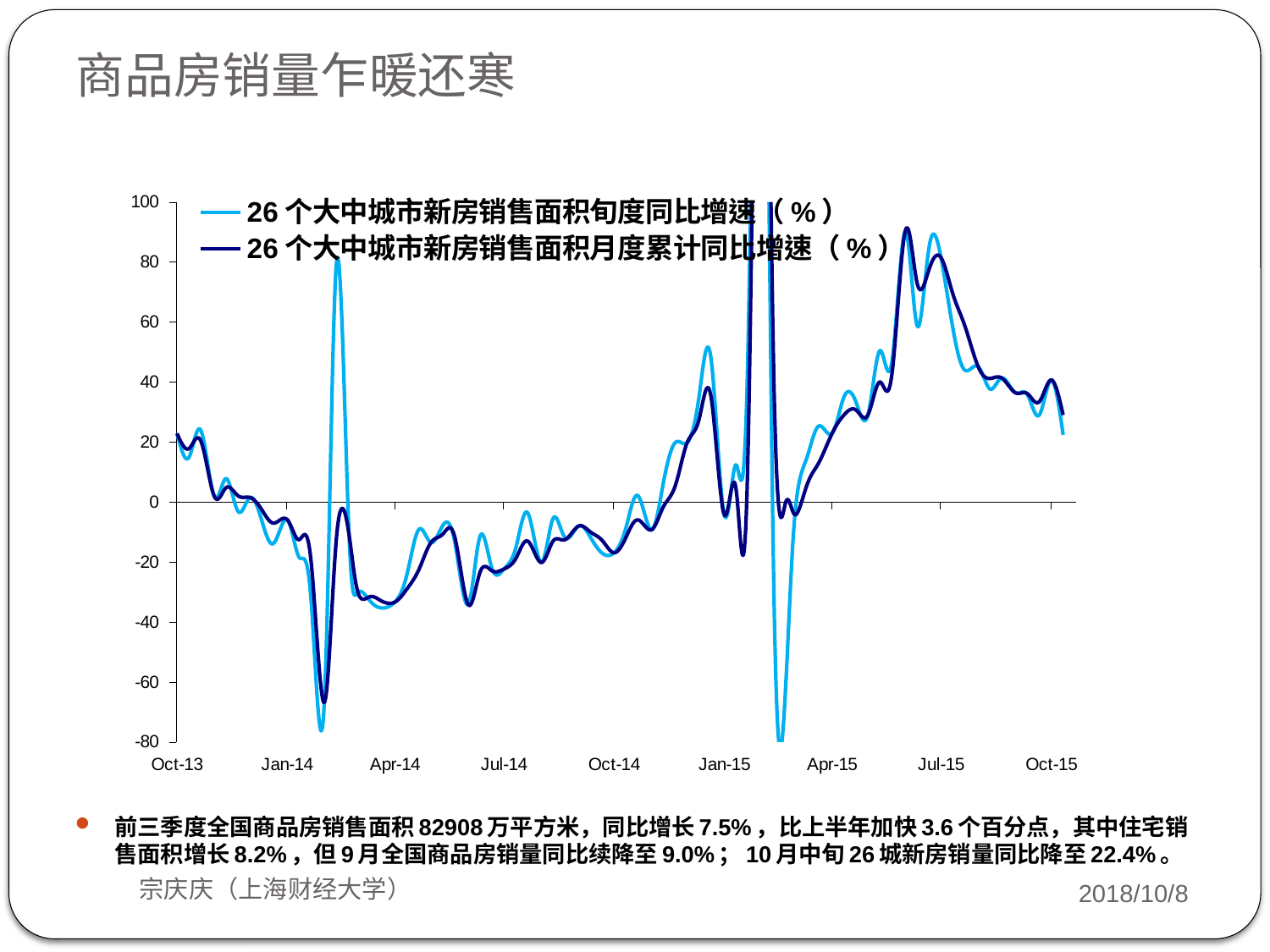

# 商品房销量乍暖还寒

### Chart

| Category | 26个大中城市新房销售面积旬度同比增速（%） | 26个大中城市新房销售面积月度累计同比增速（%） |
|---|---|---|
| 41548 | 22.84663838672946 | 22.84663838672946 |
| 41558 | 14.9208596931163 | 17.83505750555453 |
| 41568 | 23.843068242075383 | 20.27001846007549 |
| 41579 | 2.0234099066093414 | 2.0234099066093414 |
| 41589 | 7.8431754417164345 | 4.8100322507182245 |
| 41599 | -3.1465013672881 | 2.0674117027363588 |
| 41609 | 1.4949687986243745 | 1.4949687986243745 |
| 41619 | -6.464584354358331 | -2.6978536681992793 |
| 41629 | -13.644234242745434 | -7.03093929162223 |
| 41640 | -5.8741225356355455 | -5.8741225356355455 |
| 41650 | -18.436639800973854 | -12.528875785794986 |
| 41660 | -32.98602588641014 | -19.970895335407988 |
| 41671 | -66.83380148157876 | -66.83380148157876 |
| 41681 | 79.11629735079646 | -12.561293448496668 |
| 41691 | -4.513293490786952 | -9.17529011717222 |
| 41699 | -30.066099420746287 | -30.066099420746287 |
| 41709 | -32.88948804615679 | -31.558019285121386 |
| 41719 | -35.313372895582006 | -33.03975495278535 |
| 41730 | -33.31782515440326 | -33.31782515440326 |
| 41740 | -24.144968277289635 | -28.97604691300185 |
| 41750 | -9.118224284254394 | -22.49551659113407 |
| 41760 | -13.526525945107252 | -13.526525945107252 |
| 41770 | -7.77549694554528 | -10.677465177467504 |
| 41780 | -13.469030131636726 | -11.766229129228012 |
| 41791 | -34.10010018130839 | -34.10010018130839 |
| 41801 | -11.432827533390014 | -23.425595288989832 |
| 41811 | -22.082290235687363 | -22.922387432164868 |
| 41821 | -22.32938945907038 | -22.32938945907038 |
| 41831 | -15.111625334073365 | -18.766099598720096 |
| 41841 | -3.7102486182331567 | -13.0662628252977 |
| 41852 | -20.14101469783328 | -20.14101469783328 |
| 41862 | -5.4785548298887345 | -13.023293473771467 |
| 41872 | -11.839092241172034 | -12.552152266280757 |
| 41883 | -8.088778109435392 | -8.088778109435392 |
| 41893 | -11.570392771548875 | -9.91448320562947 |
| 41903 | -17.02084450107202 | -12.779784849894726 |
| 41913 | -16.89563884347209 | -16.89563884347209 |
| 41923 | -8.48367484719945 | -11.708181298240461 |
| 41933 | 2.077180858392282 | -5.9551888092143725 |
| 41944 | -9.279432501599427 | -9.279432501599427 |
| 41954 | 6.1018688712897395 | -1.7014164480640663 |
| 41964 | 19.785914531413763 | 5.3269194392811166 |
| 41974 | 19.784847161174657 | 19.784847161174657 |
| 41984 | 35.26775142042926 | 27.624988194068397 |
| 41994 | 47.77700013038402 | 35.034644022118194 |
| 42005 | -4.2556558899954755 | -4.2556558899954755 |
| 42015 | 12.416461751448304 | 3.9795877527905246 |
| 42025 | 54.450697299768244 | 19.354262693189227 |
| 42036 | 269.47927299307725 | 269.47927299307725 |
| 42046 | -19.175864824809835 | 49.59905008862413 |
| 42056 | -63.68211902525891 | -0.5076766341976513 |
| 42064 | -4.231228170752344 | -4.231228170752344 |
| 42074 | 14.805930918129434 | 5.6325877137850355 |
| 42084 | 25.36179014849722 | 13.152744571630691 |
| 42095 | 22.846289961232614 | 22.846289961232614 |
| 42105 | 35.07539159213081 | 29.02840565473359 |
| 42115 | 33.35854968378674 | 30.685438969186606 |
| 42125 | 29.058984872487287 | 29.058984872487287 |
| 42135 | 50.490280515628896 | 40.020986618048155 |
| 42145 | 46.714834216072646 | 42.581331960282135 |
| 42156 | 90.12671611882162 | 90.12671611882162 |
| 42166 | 58.86096541031192 | 73.09703626631902 |
| 42176 | 84.85153804951979 | 77.54831628691277 |
| 42186 | 81.48376728961136 | 81.48376728961136 |
| 42196 | 57.76679081194841 | 69.24835236096334 |
| 42206 | 43.96106745279492 | 58.64480870764621 |
| 42217 | 45.182089620369695 | 45.182089620369695 |
| 42227 | 37.659162082302736 | 41.197391287882354 |
| 42237 | 41.374459395954986 | 41.26822149073674 |
| 42248 | 36.47727240442886 | 36.47727240442886 |
| 42258 | 35.89673695809024 | 36.17844433506945 |
| 42268 | 28.99656580125587 | 33.423499050051156 |
| 42278 | 40.702997436338336 | 40.702997436338336 |
| 42288 | 22.397099697887768 | 29.0019081852478 |
| 42298 | None | None |
前三季度全国商品房销售面积82908万平方米，同比增长7.5%，比上半年加快3.6个百分点，其中住宅销售面积增长8.2%，但9月全国商品房销量同比续降至9.0%；10月中旬26城新房销量同比降至22.4%。

宗庆庆（上海财经大学）
2018/10/8